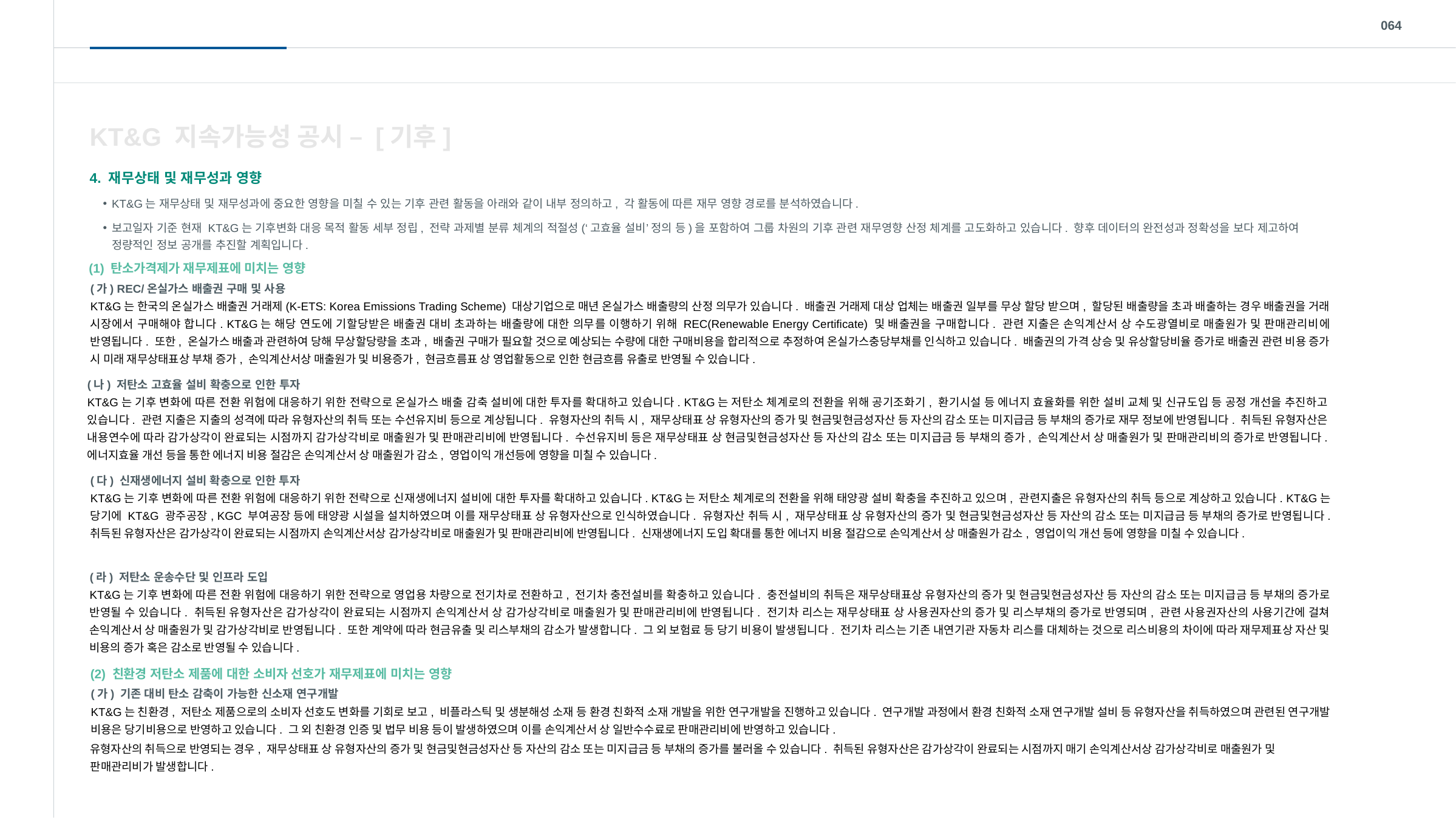

064
KT&G 지속가능성 공시 – [기후]
4. 재무상태 및 재무성과 영향
KT&G는 재무상태 및 재무성과에 중요한 영향을 미칠 수 있는 기후 관련 활동을 아래와 같이 내부 정의하고, 각 활동에 따른 재무 영향 경로를 분석하였습니다.
보고일자 기준 현재 KT&G는 기후변화 대응 목적 활동 세부 정립, 전략 과제별 분류 체계의 적절성(‘고효율 설비’ 정의 등)을 포함하여 그룹 차원의 기후 관련 재무영향 산정 체계를 고도화하고 있습니다. 향후 데이터의 완전성과 정확성을 보다 제고하여 정량적인 정보 공개를 추진할 계획입니다.

(1) 탄소가격제가 재무제표에 미치는 영향
(가) REC/온실가스 배출권 구매 및 사용
KT&G는 한국의 온실가스 배출권 거래제(K-ETS: Korea Emissions Trading Scheme) 대상기업으로 매년 온실가스 배출량의 산정 의무가 있습니다. 배출권 거래제 대상 업체는 배출권 일부를 무상 할당 받으며, 할당된 배출량을 초과 배출하는 경우 배출권을 거래 시장에서 구매해야 합니다. KT&G는 해당 연도에 기할당받은 배출권 대비 초과하는 배출량에 대한 의무를 이행하기 위해 REC(Renewable Energy Certificate) 및 배출권을 구매합니다. 관련 지출은 손익계산서 상 수도광열비로 매출원가 및 판매관리비에 반영됩니다. 또한, 온실가스 배출과 관련하여 당해 무상할당량을 초과, 배출권 구매가 필요할 것으로 예상되는 수량에 대한 구매비용을 합리적으로 추정하여 온실가스충당부채를 인식하고 있습니다. 배출권의 가격 상승 및 유상할당비율 증가로 배출권 관련 비용 증가 시 미래 재무상태표상 부채 증가, 손익계산서상 매출원가 및 비용증가, 현금흐름표 상 영업활동으로 인한 현금흐름 유출로 반영될 수 있습니다.
(나) 저탄소 고효율 설비 확충으로 인한 투자
KT&G는 기후 변화에 따른 전환 위험에 대응하기 위한 전략으로 온실가스 배출 감축 설비에 대한 투자를 확대하고 있습니다. KT&G는 저탄소 체계로의 전환을 위해 공기조화기, 환기시설 등 에너지 효율화를 위한 설비 교체 및 신규도입 등 공정 개선을 추진하고 있습니다. 관련 지출은 지출의 성격에 따라 유형자산의 취득 또는 수선유지비 등으로 계상됩니다. 유형자산의 취득 시, 재무상태표 상 유형자산의 증가 및 현금및현금성자산 등 자산의 감소 또는 미지급금 등 부채의 증가로 재무 정보에 반영됩니다. 취득된 유형자산은 내용연수에 따라 감가상각이 완료되는 시점까지 감가상각비로 매출원가 및 판매관리비에 반영됩니다. 수선유지비 등은 재무상태표 상 현금및현금성자산 등 자산의 감소 또는 미지급금 등 부채의 증가, 손익계산서 상 매출원가 및 판매관리비의 증가로 반영됩니다. 에너지효율 개선 등을 통한 에너지 비용 절감은 손익계산서 상 매출원가 감소, 영업이익 개선등에 영향을 미칠 수 있습니다.
(다) 신재생에너지 설비 확충으로 인한 투자
KT&G는 기후 변화에 따른 전환 위험에 대응하기 위한 전략으로 신재생에너지 설비에 대한 투자를 확대하고 있습니다. KT&G는 저탄소 체계로의 전환을 위해 태양광 설비 확충을 추진하고 있으며, 관련지출은 유형자산의 취득 등으로 계상하고 있습니다. KT&G는 당기에 KT&G 광주공장, KGC 부여공장 등에 태양광 시설을 설치하였으며 이를 재무상태표 상 유형자산으로 인식하였습니다. 유형자산 취득 시, 재무상태표 상 유형자산의 증가 및 현금및현금성자산 등 자산의 감소 또는 미지급금 등 부채의 증가로 반영됩니다. 취득된 유형자산은 감가상각이 완료되는 시점까지 손익계산서상 감가상각비로 매출원가 및 판매관리비에 반영됩니다. 신재생에너지 도입 확대를 통한 에너지 비용 절감으로 손익계산서 상 매출원가 감소, 영업이익 개선 등에 영향을 미칠 수 있습니다.
(라) 저탄소 운송수단 및 인프라 도입
KT&G는 기후 변화에 따른 전환 위험에 대응하기 위한 전략으로 영업용 차량으로 전기차로 전환하고, 전기차 충전설비를 확충하고 있습니다. 충전설비의 취득은 재무상태표상 유형자산의 증가 및 현금및현금성자산 등 자산의 감소 또는 미지급금 등 부채의 증가로 반영될 수 있습니다. 취득된 유형자산은 감가상각이 완료되는 시점까지 손익계산서 상 감가상각비로 매출원가 및 판매관리비에 반영됩니다. 전기차 리스는 재무상태표 상 사용권자산의 증가 및 리스부채의 증가로 반영되며, 관련 사용권자산의 사용기간에 걸쳐 손익계산서 상 매출원가 및 감가상각비로 반영됩니다. 또한 계약에 따라 현금유출 및 리스부채의 감소가 발생합니다. 그 외 보험료 등 당기 비용이 발생됩니다. 전기차 리스는 기존 내연기관 자동차 리스를 대체하는 것으로 리스비용의 차이에 따라 재무제표상 자산 및 비용의 증가 혹은 감소로 반영될 수 있습니다.
(2) 친환경 저탄소 제품에 대한 소비자 선호가 재무제표에 미치는 영향
(가) 기존 대비 탄소 감축이 가능한 신소재 연구개발
KT&G는 친환경, 저탄소 제품으로의 소비자 선호도 변화를 기회로 보고, 비플라스틱 및 생분해성 소재 등 환경 친화적 소재 개발을 위한 연구개발을 진행하고 있습니다. 연구개발 과정에서 환경 친화적 소재 연구개발 설비 등 유형자산을 취득하였으며 관련된 연구개발 비용은 당기비용으로 반영하고 있습니다. 그 외 친환경 인증 및 법무 비용 등이 발생하였으며 이를 손익계산서 상 일반수수료로 판매관리비에 반영하고 있습니다.
유형자산의 취득으로 반영되는 경우, 재무상태표 상 유형자산의 증가 및 현금및현금성자산 등 자산의 감소 또는 미지급금 등 부채의 증가를 불러올 수 있습니다. 취득된 유형자산은 감가상각이 완료되는 시점까지 매기 손익계산서상 감가상각비로 매출원가 및 판매관리비가 발생합니다.